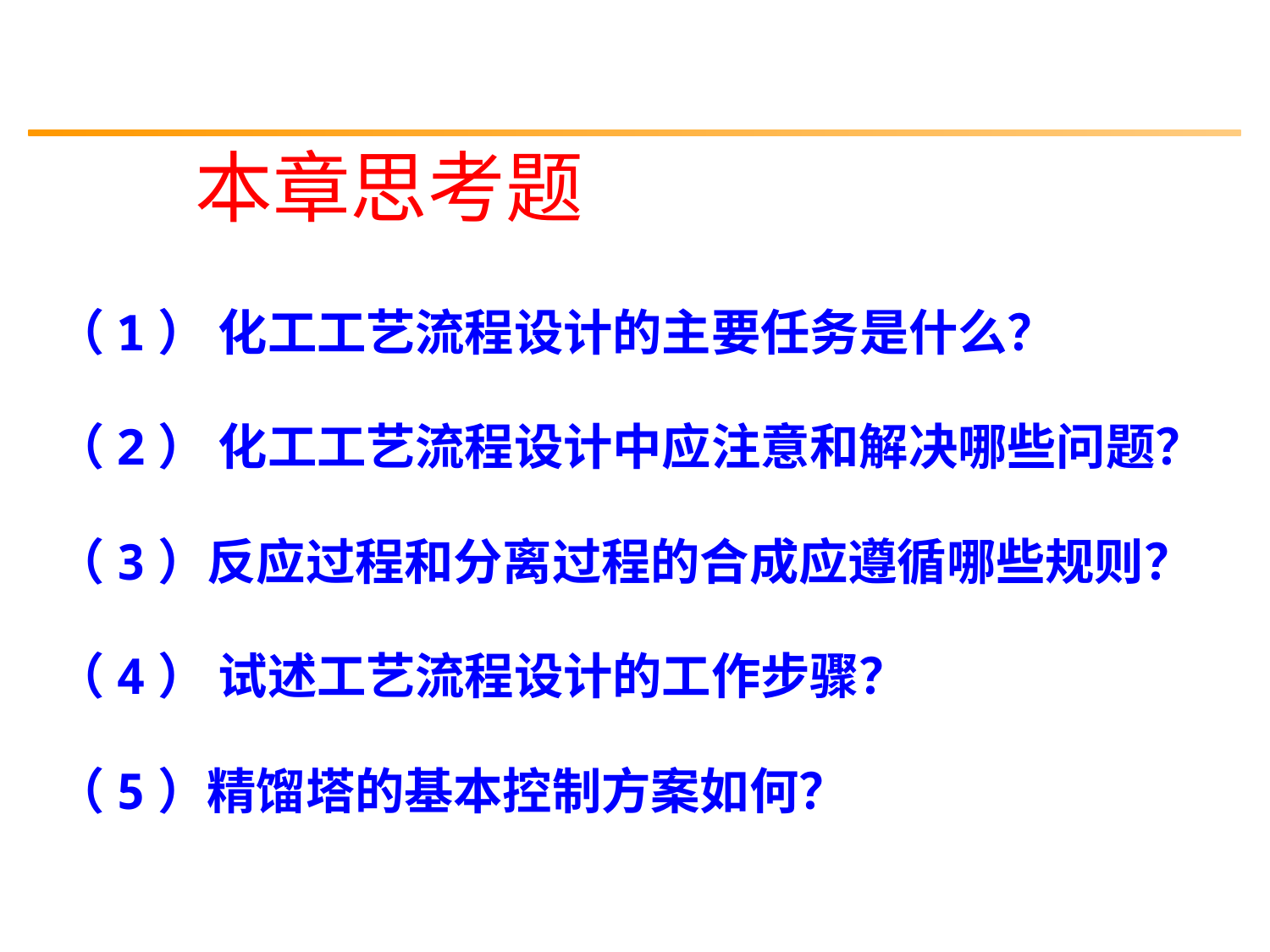

# 本章思考题
（1） 化工工艺流程设计的主要任务是什么？

（2） 化工工艺流程设计中应注意和解决哪些问题？

（3）反应过程和分离过程的合成应遵循哪些规则？

（4） 试述工艺流程设计的工作步骤？

（5）精馏塔的基本控制方案如何？